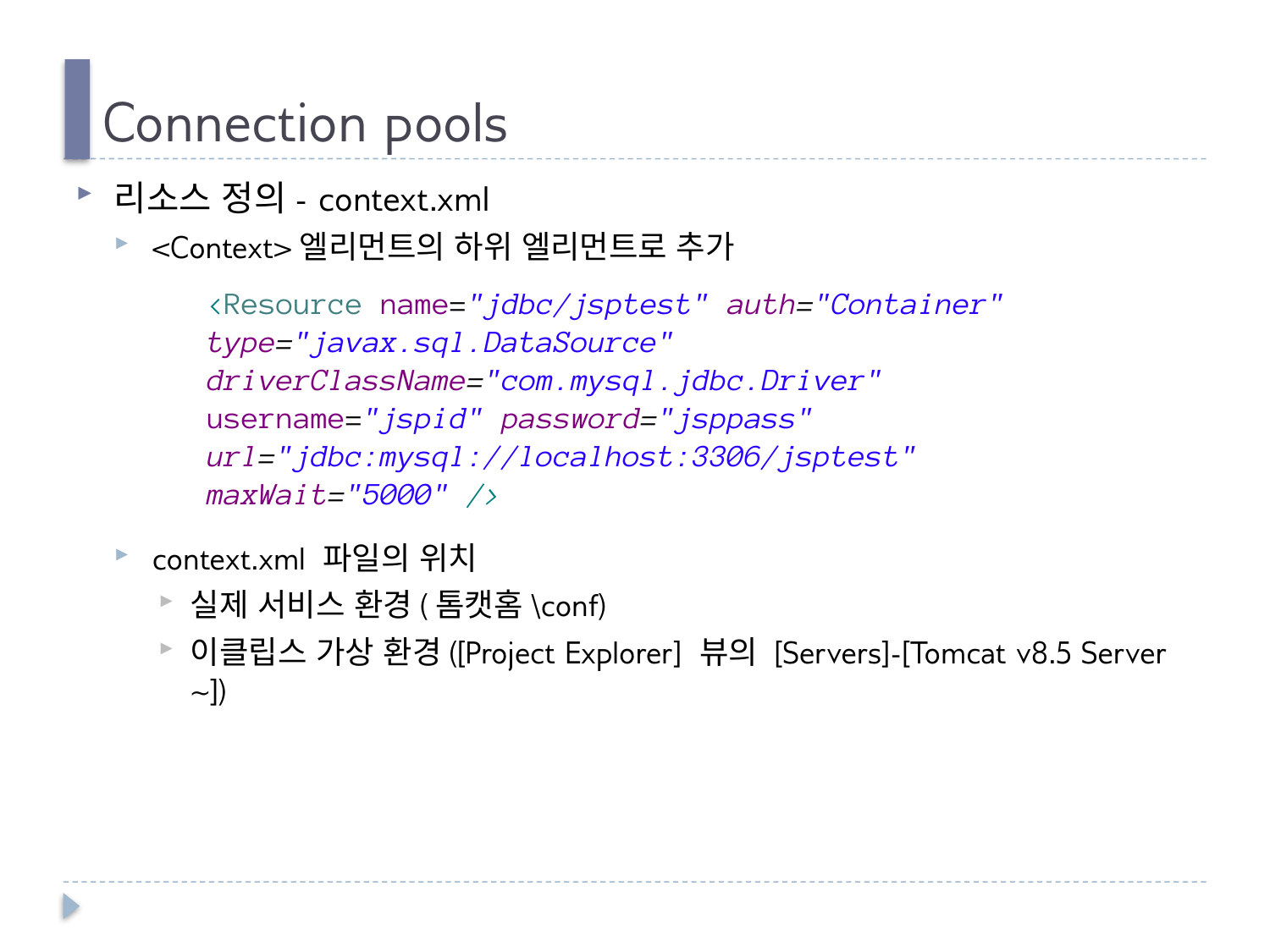

# Connection pools
리소스 정의- context.xml
<Context>엘리먼트의 하위 엘리먼트로 추가

context.xml 파일의 위치
실제 서비스 환경(톰캣홈\conf)
이클립스 가상 환경([Project Explorer] 뷰의 [Servers]-[Tomcat v8.5 Server ~])

<Resource name="jdbc/jsptest" auth="Container"
type="javax.sql.DataSource"
driverClassName="com.mysql.jdbc.Driver"
username="jspid" password="jsppass"
url="jdbc:mysql://localhost:3306/jsptest"
maxWait="5000" />